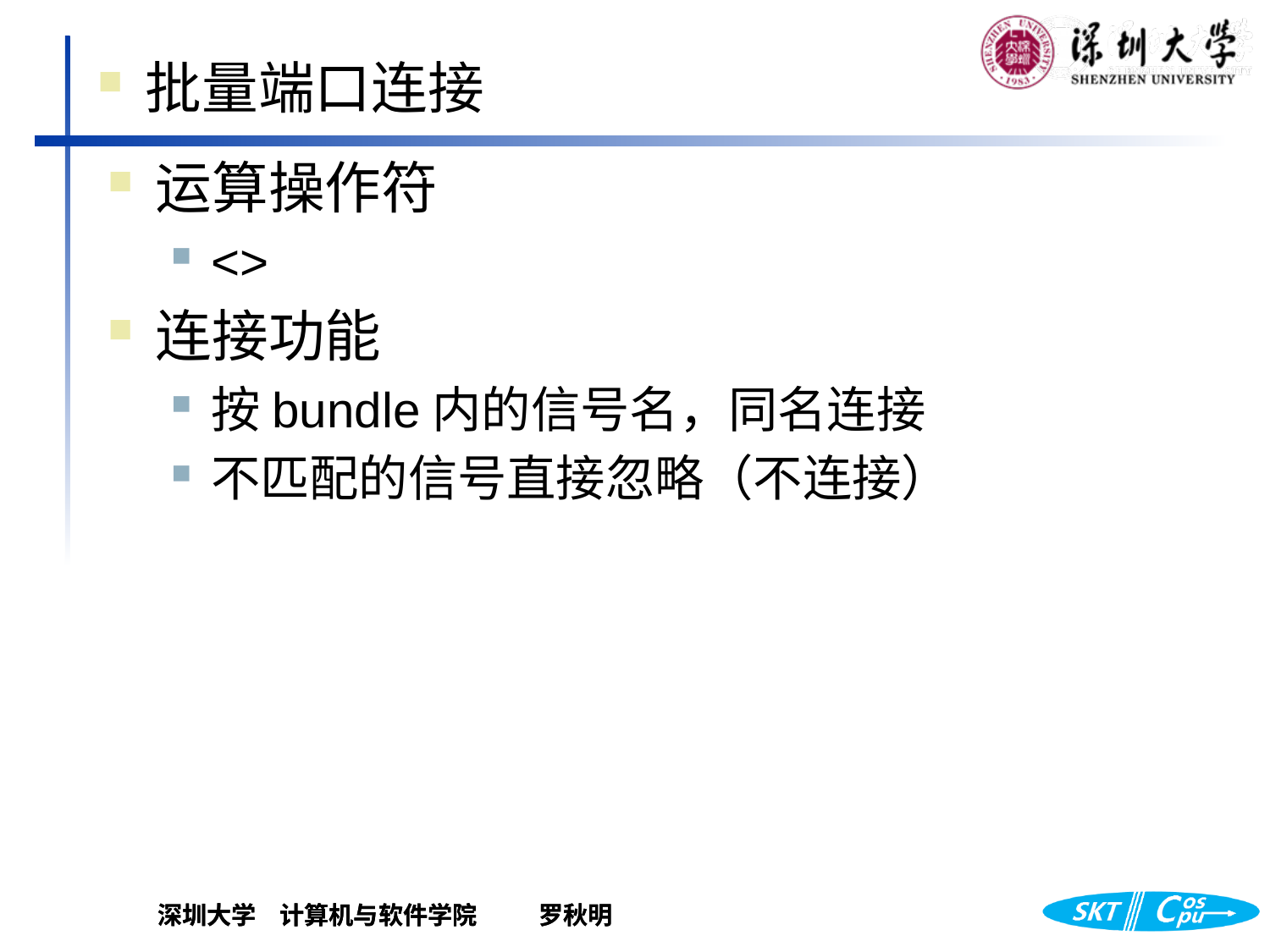

批量端口连接
运算操作符
<>
连接功能
按bundle内的信号名，同名连接
不匹配的信号直接忽略（不连接）